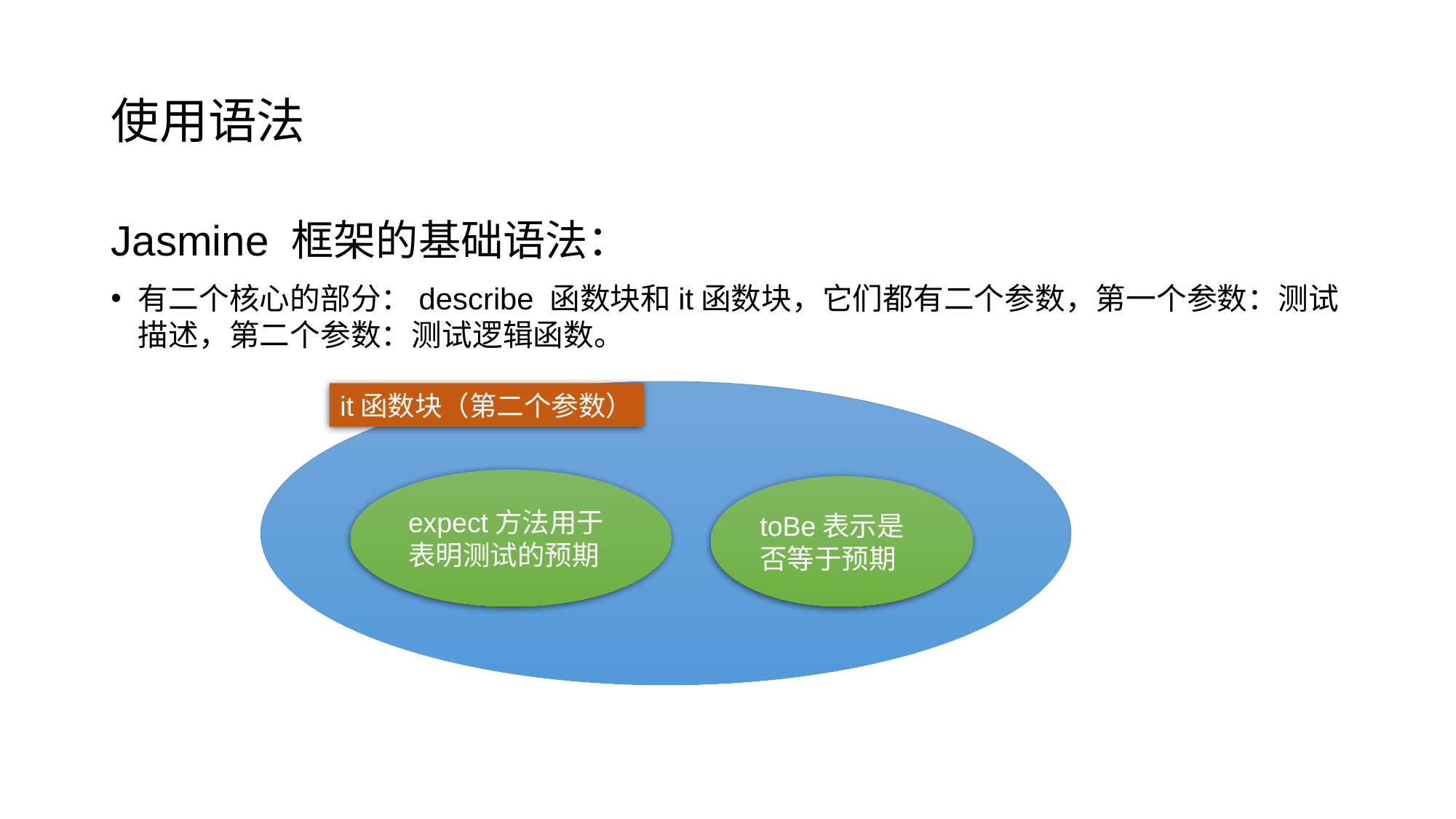

# 使用语法
Jasmine 框架的基础语法：
有二个核心的部分：describe 函数块和it函数块，它们都有二个参数，第一个参数：测试描述，第二个参数：测试逻辑函数。

it函数块（第二个参数）
expect方法用于表明测试的预期
toBe表示是否等于预期